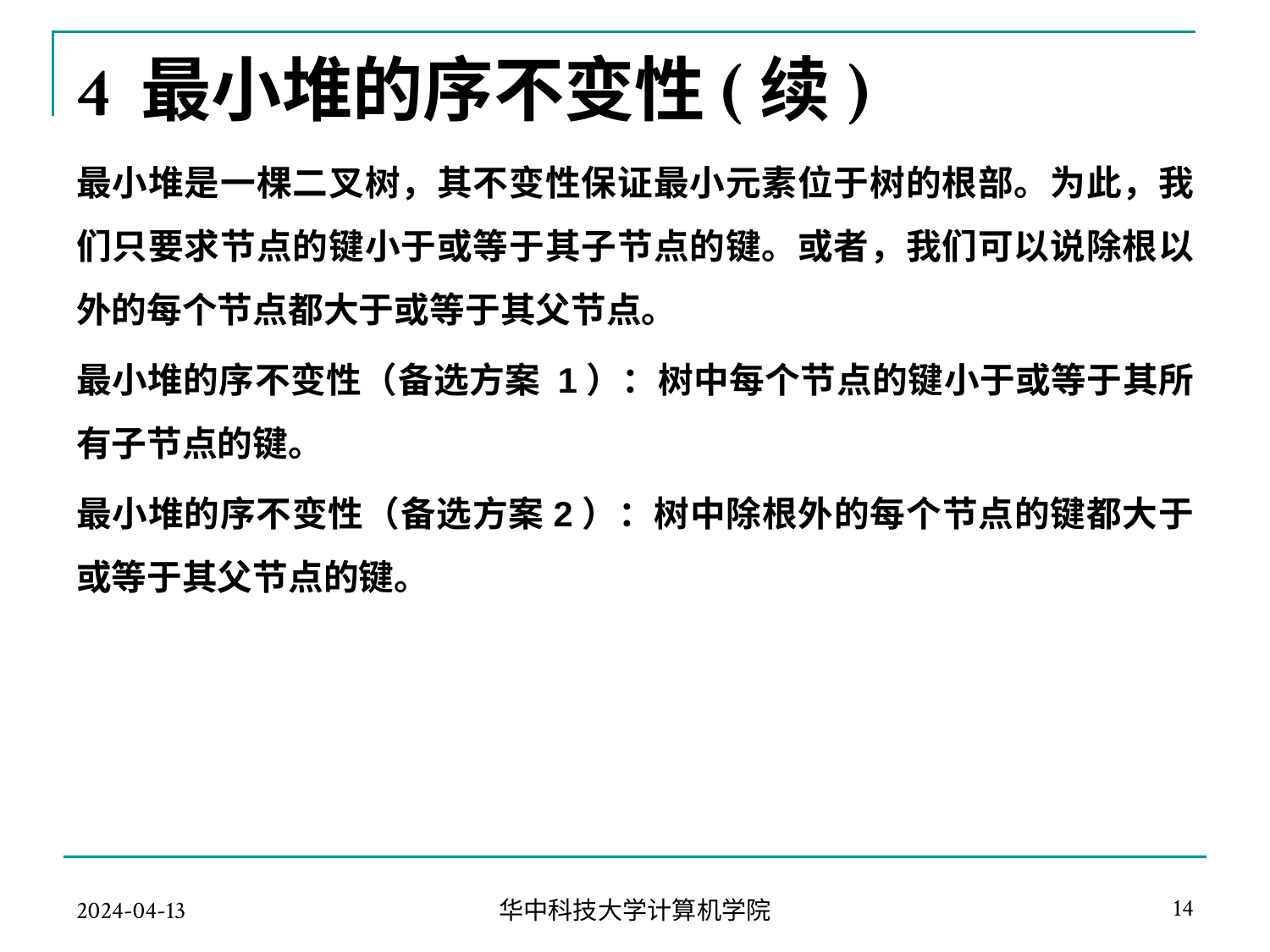

# 4 最小堆的序不变性(续)
最小堆是一棵二叉树，其不变性保证最小元素位于树的根部。为此，我们只要求节点的键小于或等于其子节点的键。或者，我们可以说除根以外的每个节点都大于或等于其父节点。
最小堆的序不变性（备选方案 1）：树中每个节点的键小于或等于其所有子节点的键。
最小堆的序不变性（备选方案2）：树中除根外的每个节点的键都大于或等于其父节点的键。
2024-04-13
14
华中科技大学计算机学院